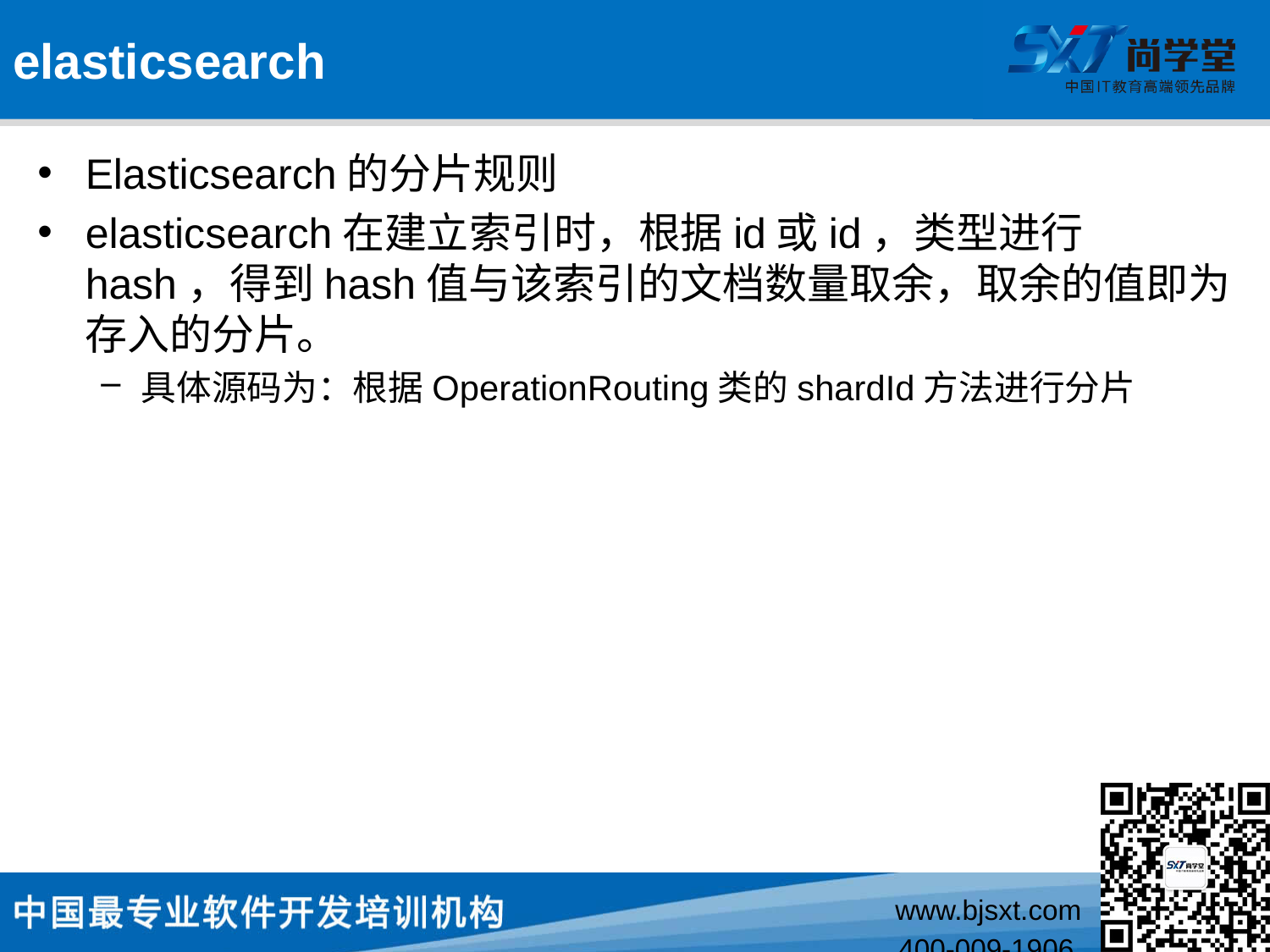

# elasticsearch
Elasticsearch的分片规则
elasticsearch在建立索引时，根据id或id，类型进行hash，得到hash值与该索引的文档数量取余，取余的值即为存入的分片。
具体源码为：根据OperationRouting类的shardId方法进行分片